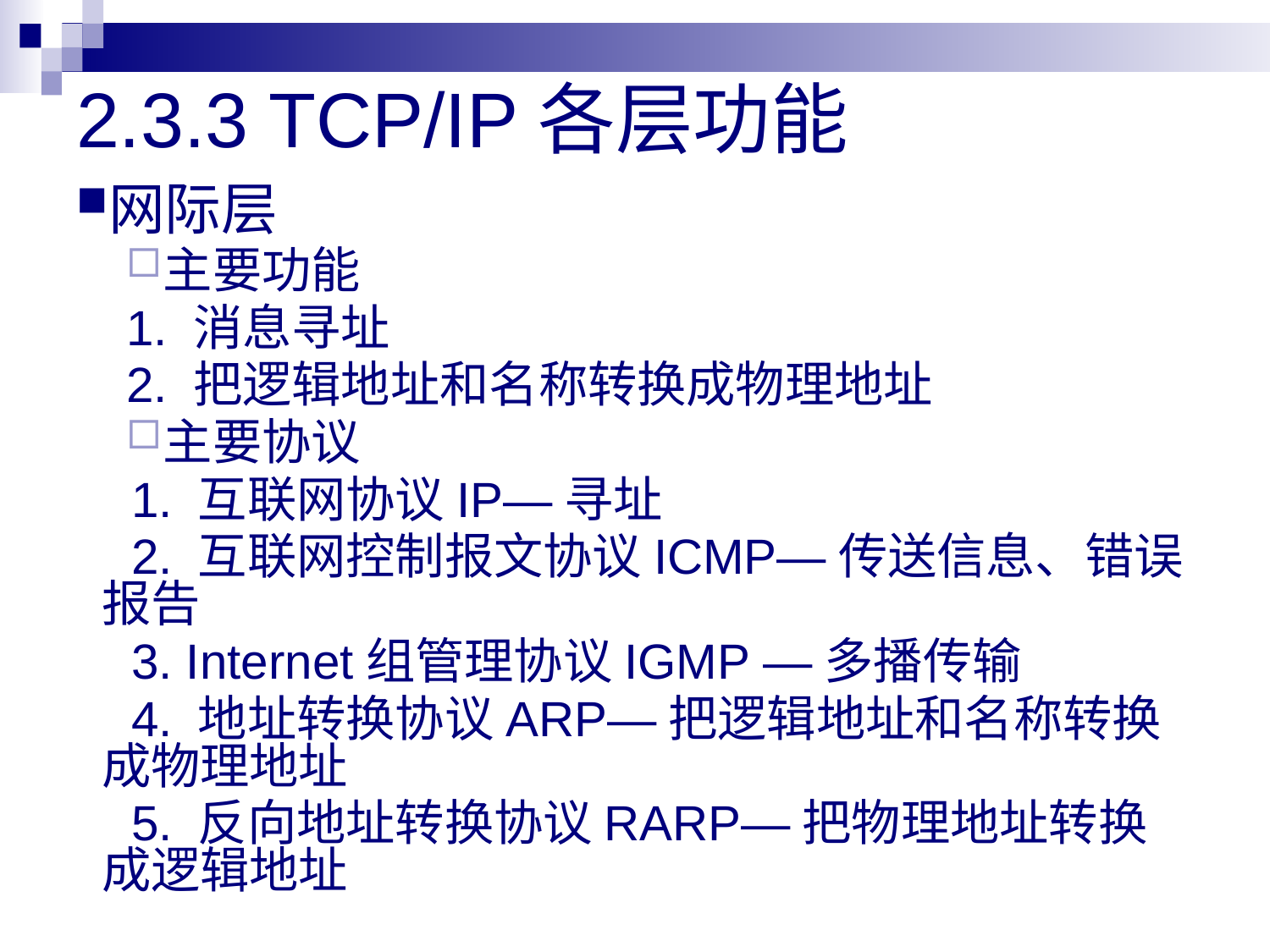

# 2.3.3 TCP/IP各层功能
网际层
主要功能
1. 消息寻址
2. 把逻辑地址和名称转换成物理地址
主要协议
    1. 互联网协议IP—寻址
    2. 互联网控制报文协议ICMP—传送信息、错误报告
    3. Internet组管理协议IGMP —多播传输
    4. 地址转换协议ARP—把逻辑地址和名称转换成物理地址
    5. 反向地址转换协议RARP—把物理地址转换成逻辑地址